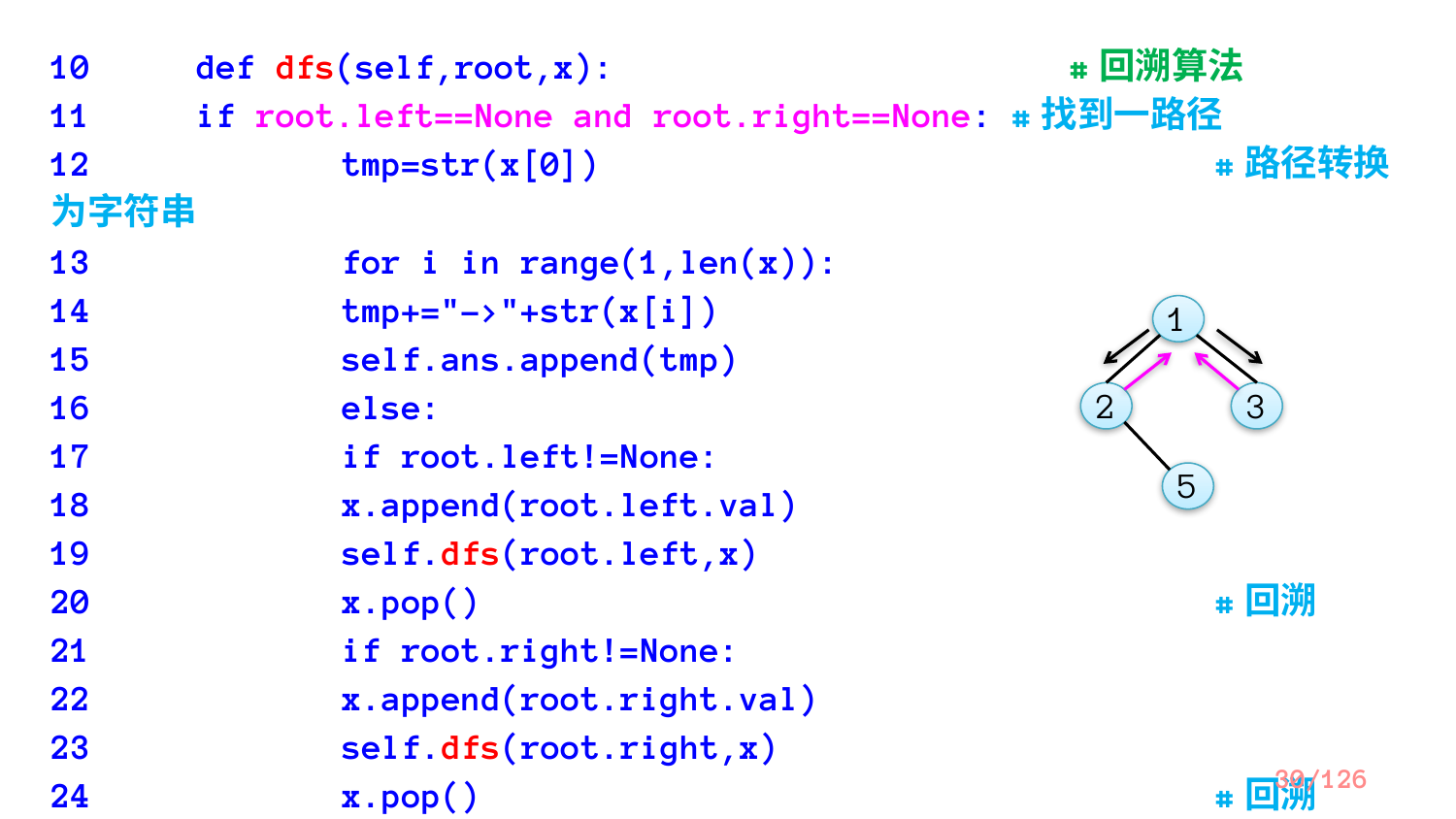

10  	def dfs(self,root,x):  			#回溯算法
11     	if root.left==None and root.right==None: #找到一路径
12         	tmp=str(x[0])    				#路径转换为字符串
13         	for i in range(1,len(x)):
14            	tmp+="->"+str(x[i])
15         	self.ans.append(tmp)
16      	else:
17         	if root.left!=None:
18            	x.append(root.left.val)
19            	self.dfs(root.left,x)
20            	x.pop()						#回溯
21         	if root.right!=None:
22            	x.append(root.right.val)
23            	self.dfs(root.right,x)
24            	x.pop()   					#回溯
1

2
3

5
30/126